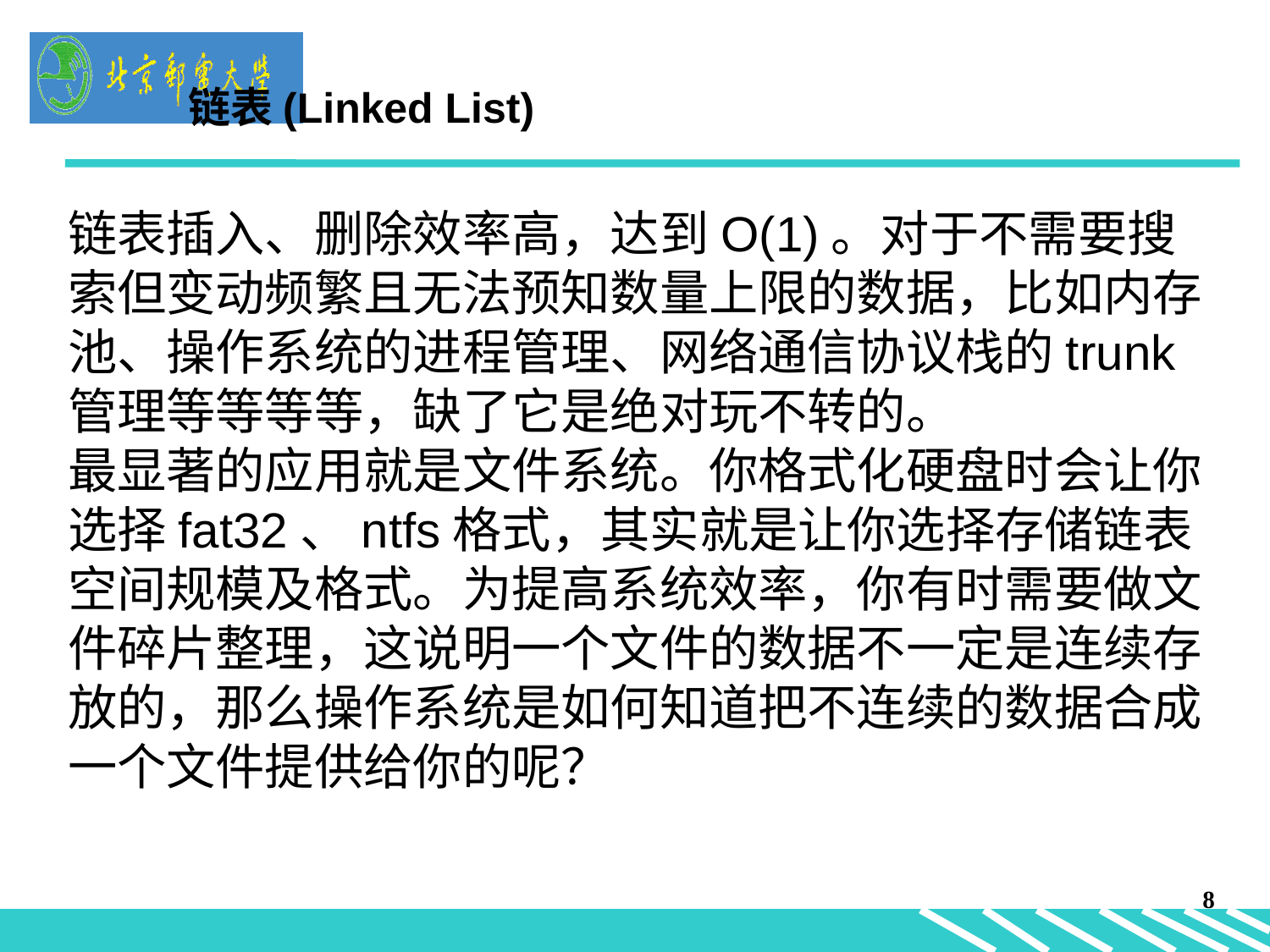

链表(Linked List)
链表插入、删除效率高，达到O(1)。对于不需要搜索但变动频繁且无法预知数量上限的数据，比如内存池、操作系统的进程管理、网络通信协议栈的trunk管理等等等等，缺了它是绝对玩不转的。
最显著的应用就是文件系统。你格式化硬盘时会让你选择fat32、ntfs格式，其实就是让你选择存储链表空间规模及格式。为提高系统效率，你有时需要做文件碎片整理，这说明一个文件的数据不一定是连续存放的，那么操作系统是如何知道把不连续的数据合成一个文件提供给你的呢？
8